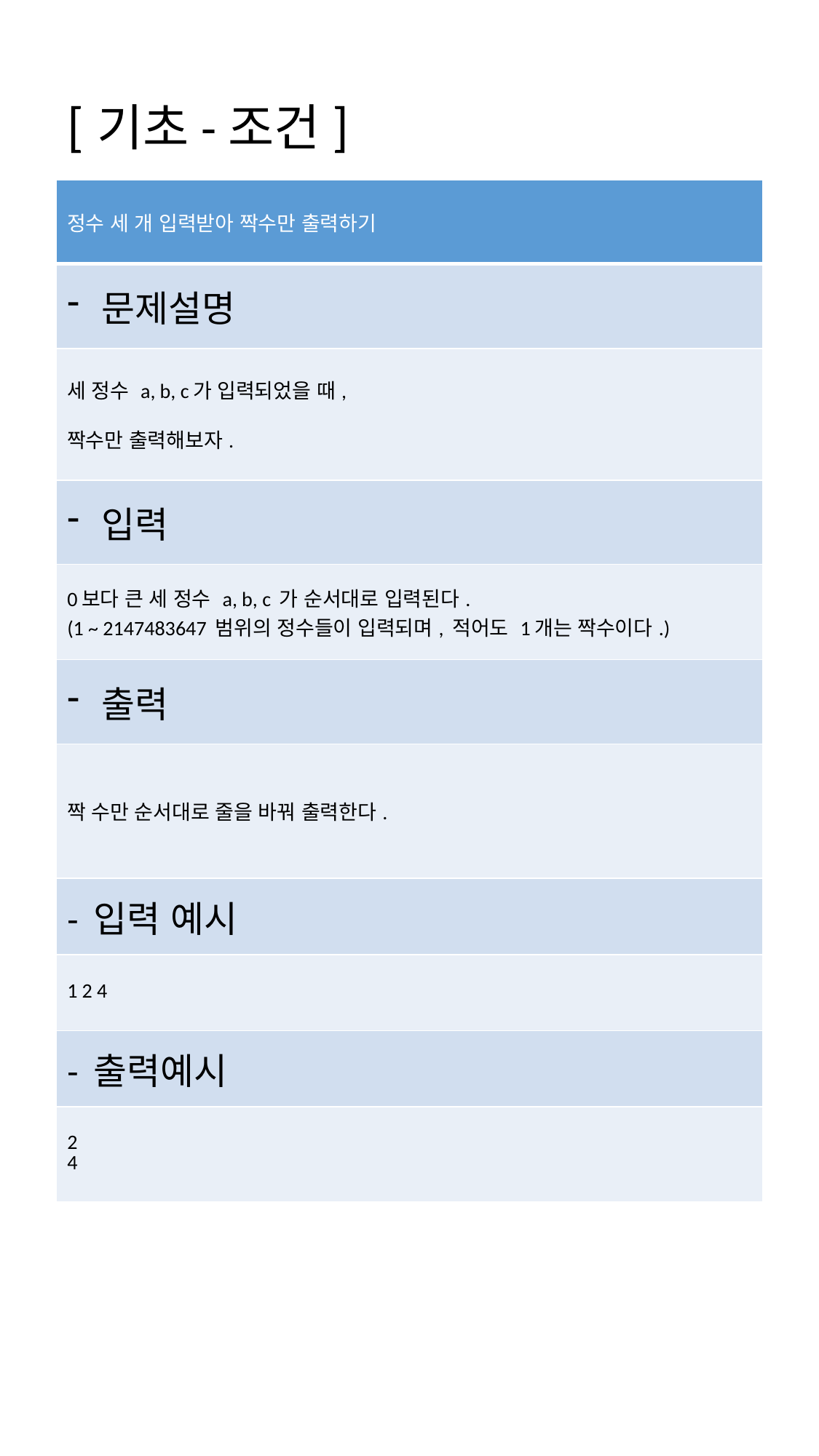

# [기초-조건]
| 정수 세 개 입력받아 짝수만 출력하기 |
| --- |
| 문제설명 |
| 세 정수 a, b, c가 입력되었을 때, 짝수만 출력해보자. |
| 입력 |
| 0보다 큰 세 정수 a, b, c 가 순서대로 입력된다. (1 ~ 2147483647 범위의 정수들이 입력되며, 적어도 1개는 짝수이다.) |
| 출력 |
| 짝 수만 순서대로 줄을 바꿔 출력한다. |
| - 입력 예시 |
| 1 2 4 |
| - 출력예시 |
| 2 4 |